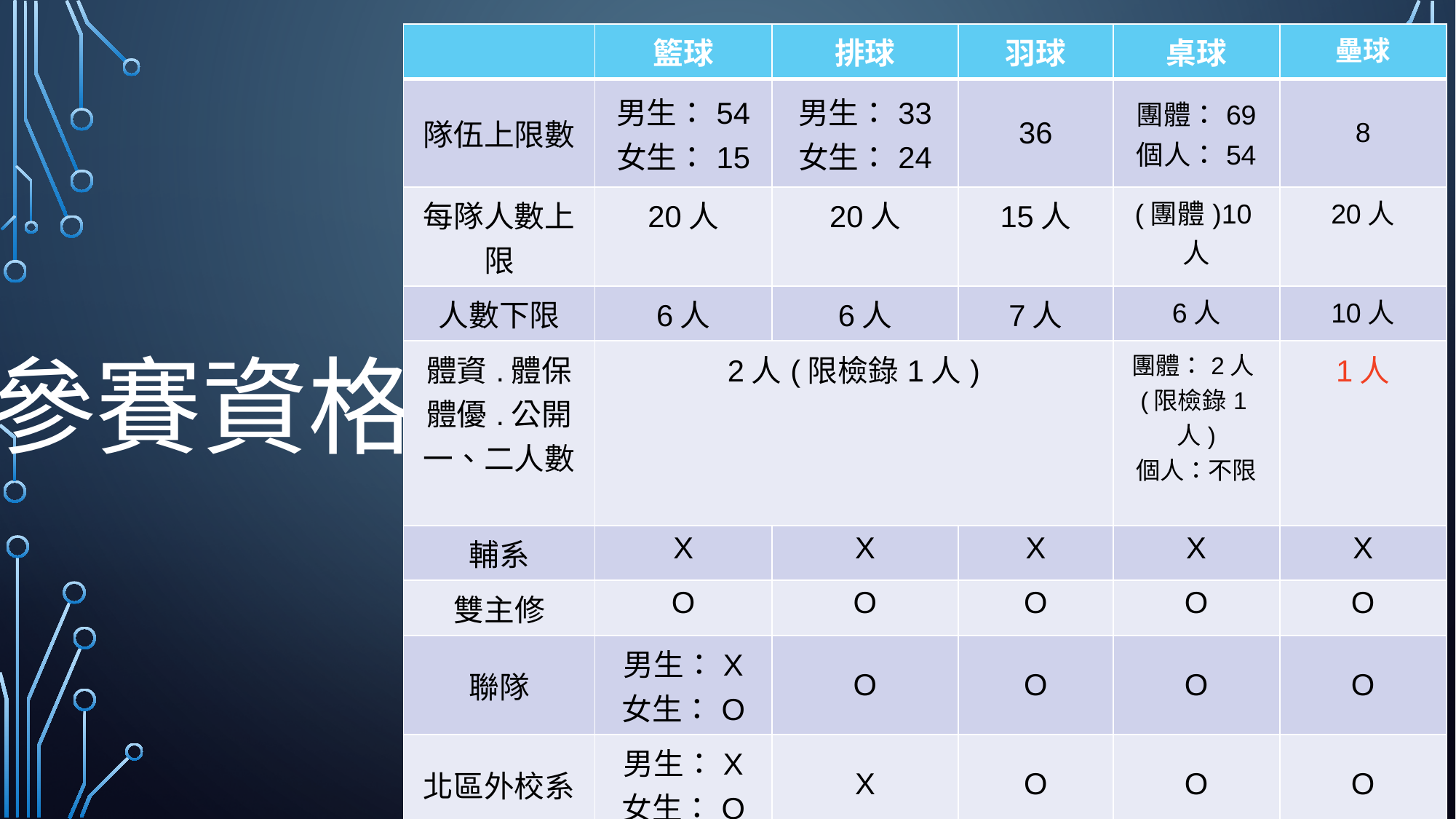

|  | 籃球 | 排球 | 羽球 | 桌球 |  | 壘球 |
| --- | --- | --- | --- | --- | --- | --- |
| 隊伍上限數 | 男生：54 女生：15 | 男生：33 女生：24 | 36 | 團體：69 個人：54 |  | 8 |
| 每隊人數上限 | 20人 | 20人 | 15人 | (團體)10人 |  | 20人 |
| 人數下限 | 6人 | 6人 | 7人 | 6人 |  | 10人 |
| 體資.體保 體優.公開一、二人數 | 2人(限檢錄1人) |  |  | 團體：2人(限檢錄1人) 個人：不限 |  | 1人 |
| 輔系 | X | X | X | X |  | X |
| 雙主修 | O | O | O | O |  | O |
| 聯隊 | 男生：X 女生：O | O | O | O |  | O |
| 北區外校系 | 男生：X 女生：O | X | O | O |  | O |
| 報名費 | 5500 | 5500 | 4500 | 團：4000 | 個：1000 | 4500 |
參賽資格